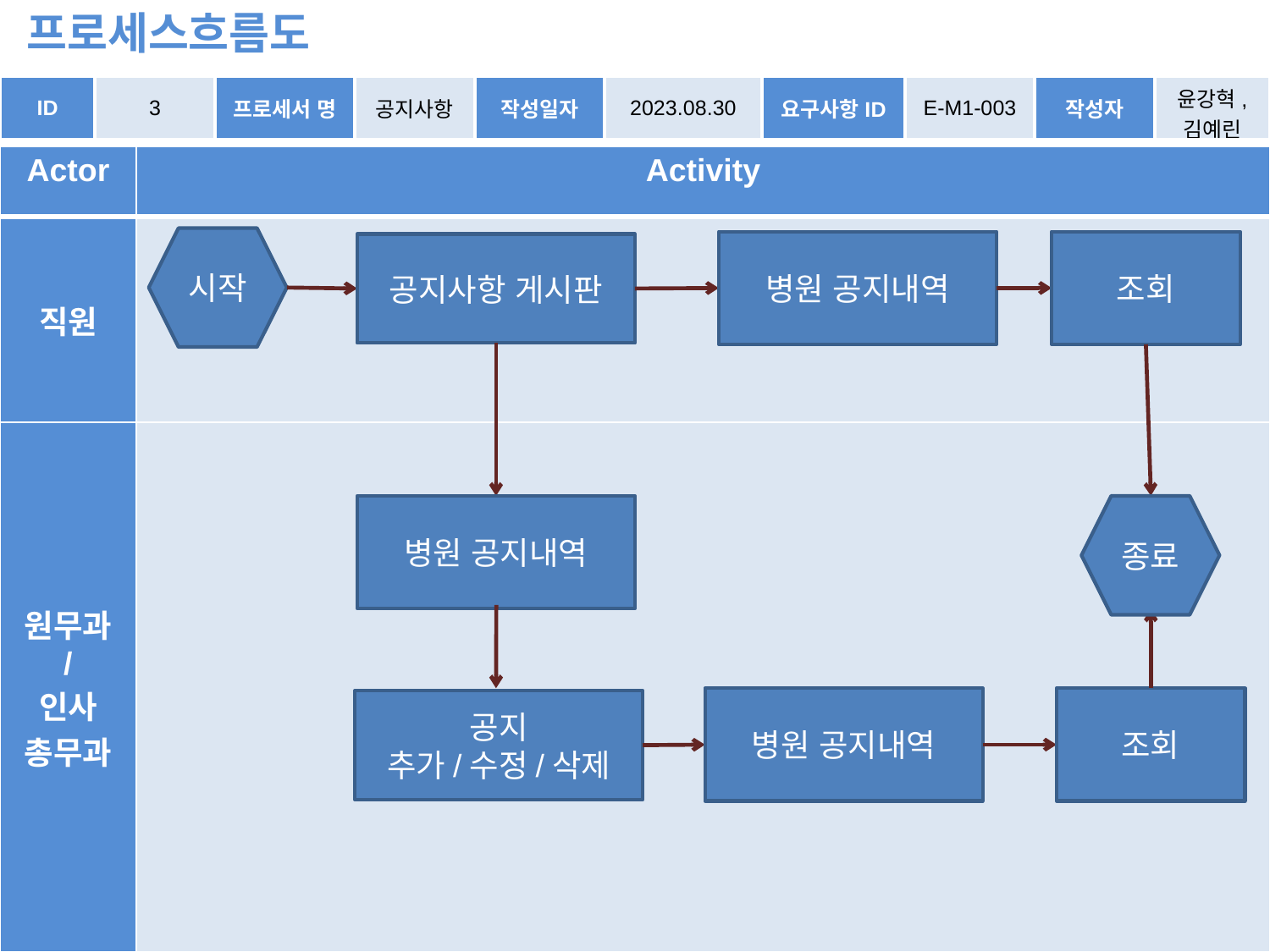

프로세스흐름도
| ID | 3 | 프로세서 명 | 공지사항 | 작성일자 | 2023.08.30 | 요구사항ID | E-M1-003 | 작성자 | 윤강혁, 김예린 |
| --- | --- | --- | --- | --- | --- | --- | --- | --- | --- |
| Actor | Activity |
| --- | --- |
| 직원 |  |
| 원무과 / 인사 총무과 |  |
시작
병원 공지내역
조회
공지사항 게시판
병원 공지내역
종료
병원 공지내역
조회
공지
추가/수정/삭제